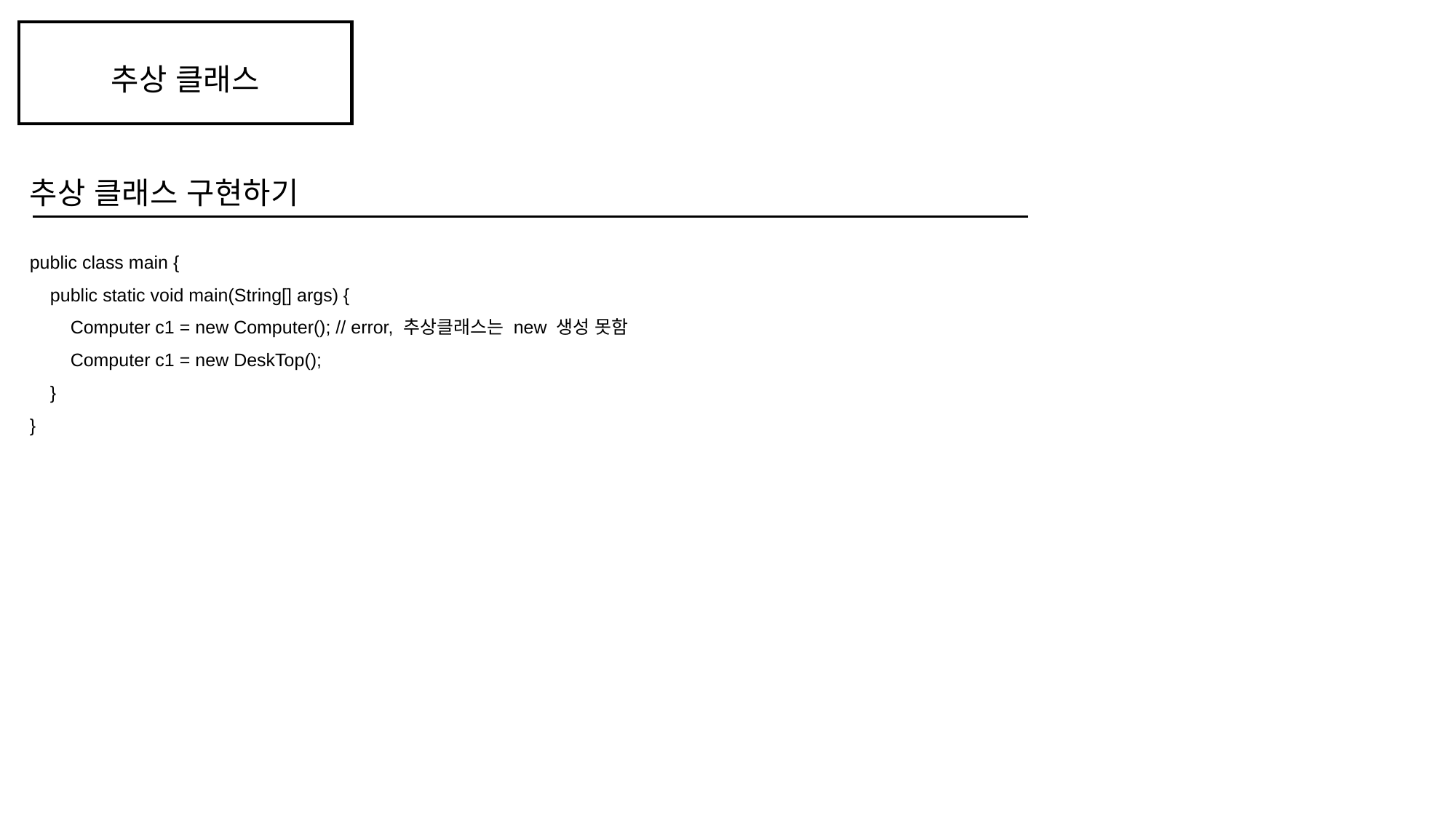

추상 클래스
추상 클래스 구현하기
public class main {
    public static void main(String[] args) {
        Computer c1 = new Computer(); // error, 추상클래스는 new 생성 못함
        Computer c1 = new DeskTop();
    }
}